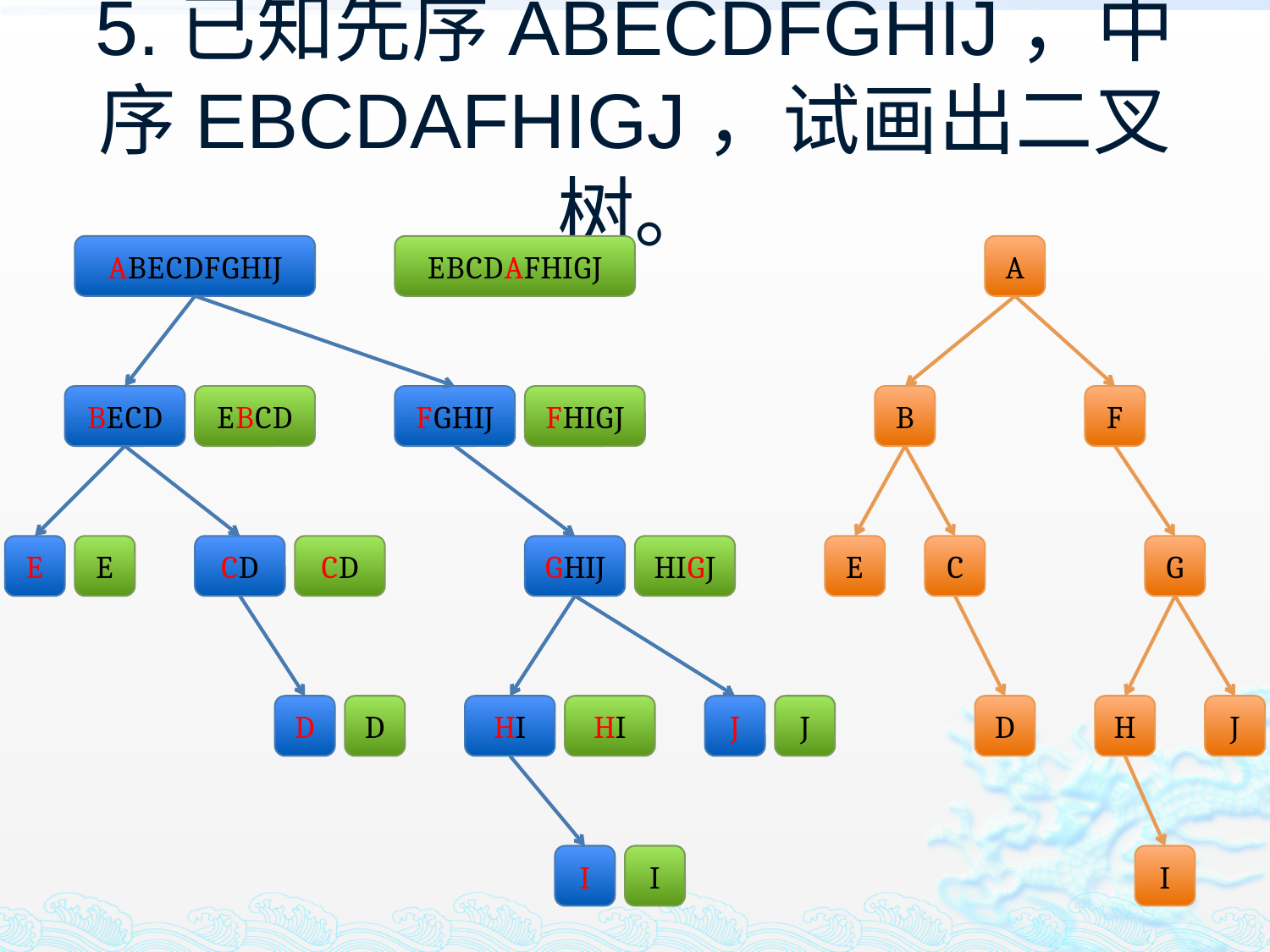

# 5.已知先序ABECDFGHIJ，中序EBCDAFHIGJ，试画出二叉树。
ABECDFGHIJ
EBCDAFHIGJ
A
BECD
EBCD
FGHIJ
FHIGJ
B
F
E
E
CD
CD
GHIJ
HIGJ
E
C
G
D
D
HI
HI
J
J
D
H
J
I
I
I